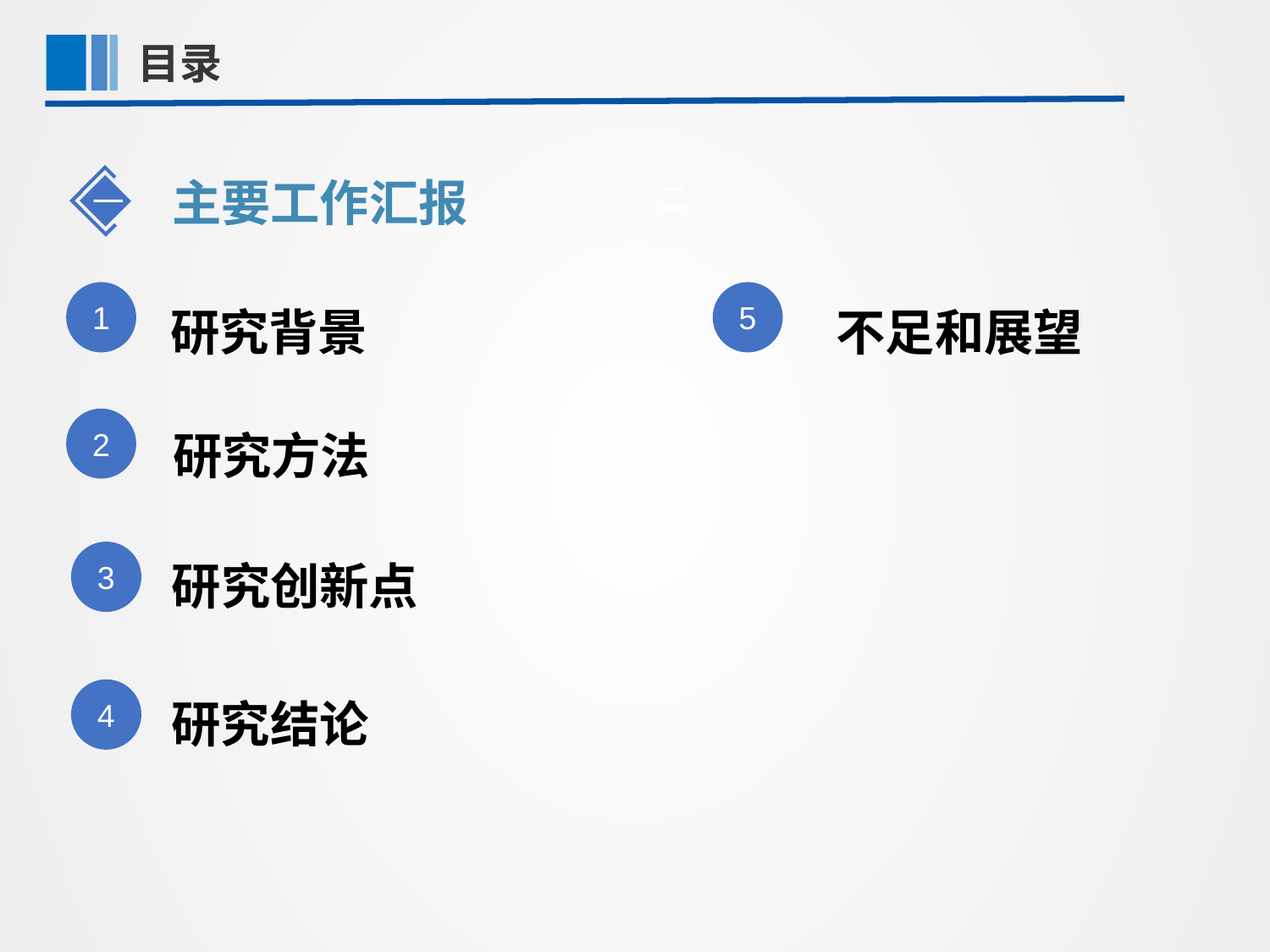

目录

第一部分
主要工作汇报
二

一
不足和展望
研究背景
1
5
研究方法
2
研究创新点
3
研究结论
4